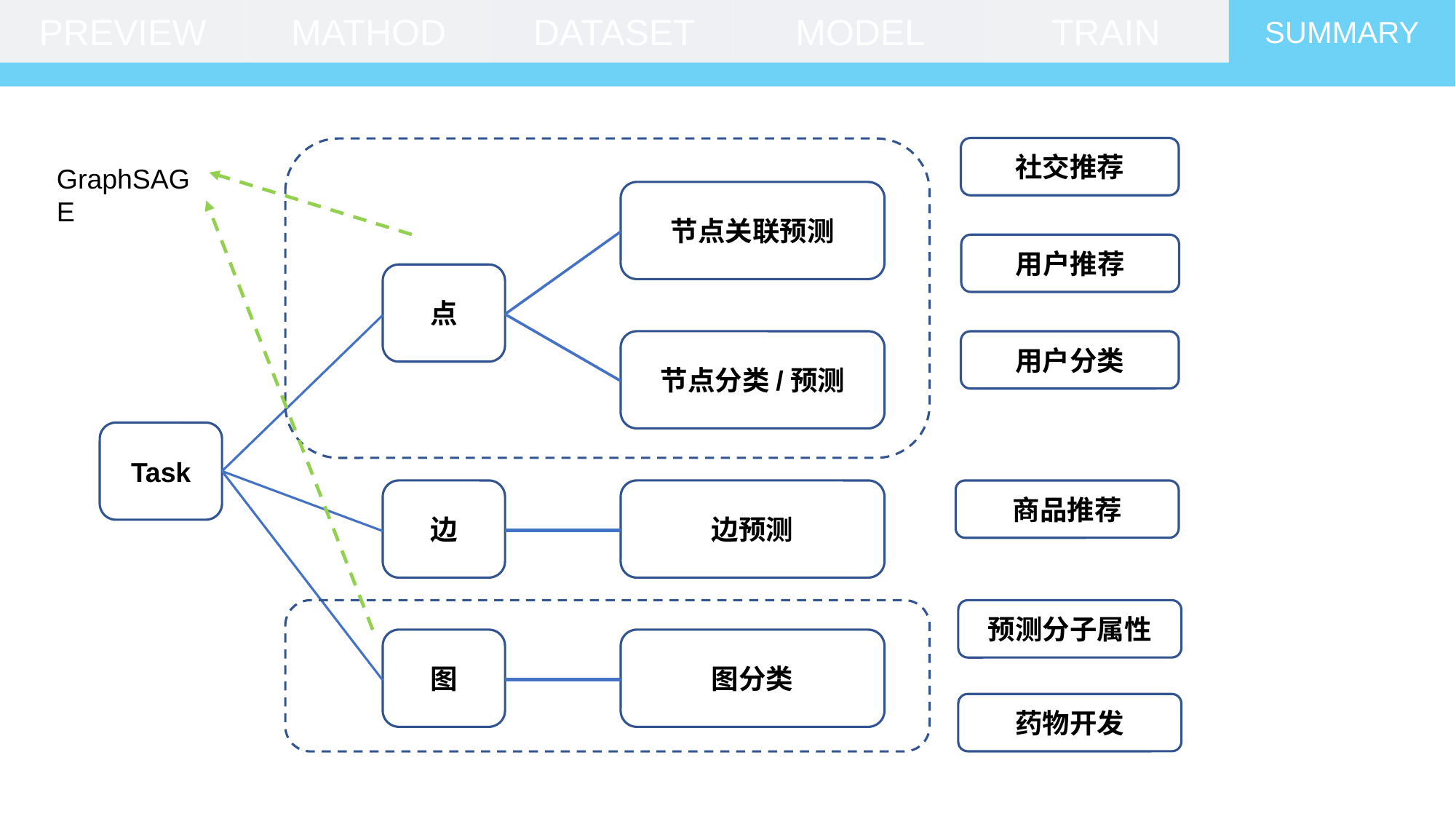

MODEL
TRAIN
PREVIEW
MATHOD
DATASET
SUMMARY

社交推荐

GraphSAGE
节点关联预测
用户推荐
点
节点分类/预测
用户分类
Task
边
边预测
商品推荐

预测分子属性
图
图分类
药物开发